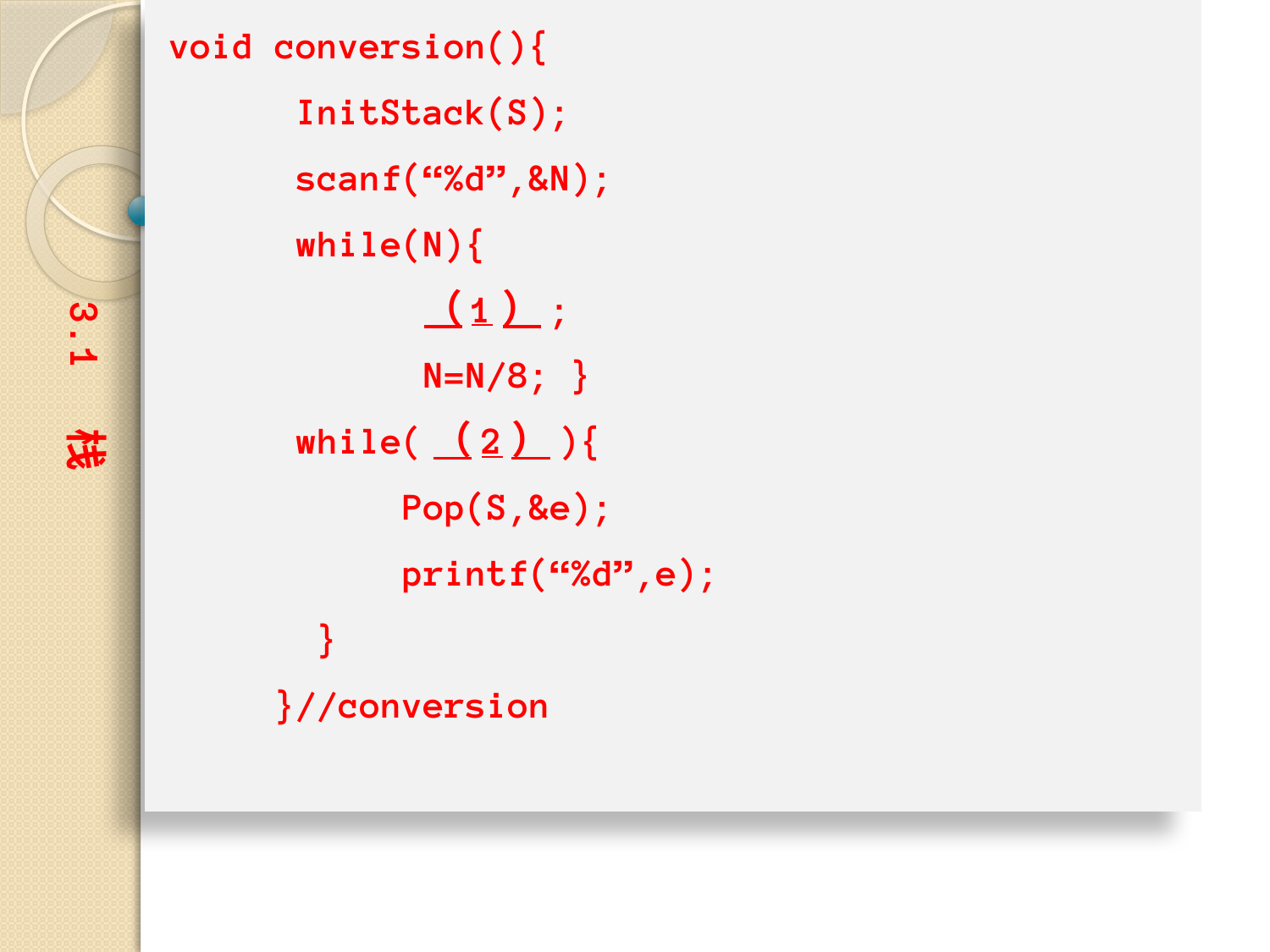

void conversion(){
	InitStack(S);
	scanf(“%d”,&N);
	while(N){
		（1）;
		N=N/8; }
      while(（2）){
	     Pop(S,&e);
	     printf(“%d”,e);
       }
     }//conversion

3.1  栈